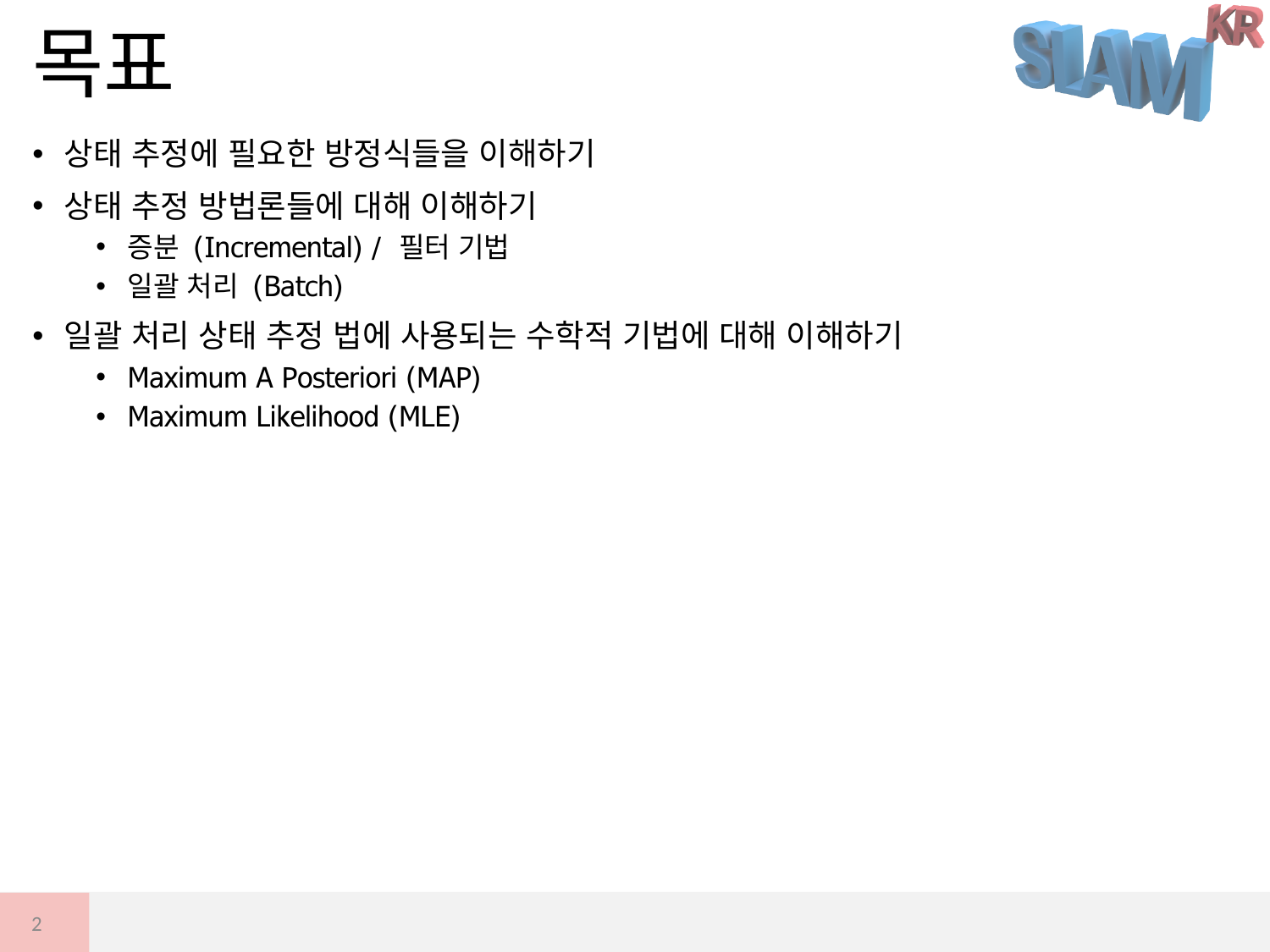

# 목표
상태 추정에 필요한 방정식들을 이해하기
상태 추정 방법론들에 대해 이해하기
증분 (Incremental) / 필터 기법
일괄 처리 (Batch)
일괄 처리 상태 추정 법에 사용되는 수학적 기법에 대해 이해하기
Maximum A Posteriori (MAP)
Maximum Likelihood (MLE)

2